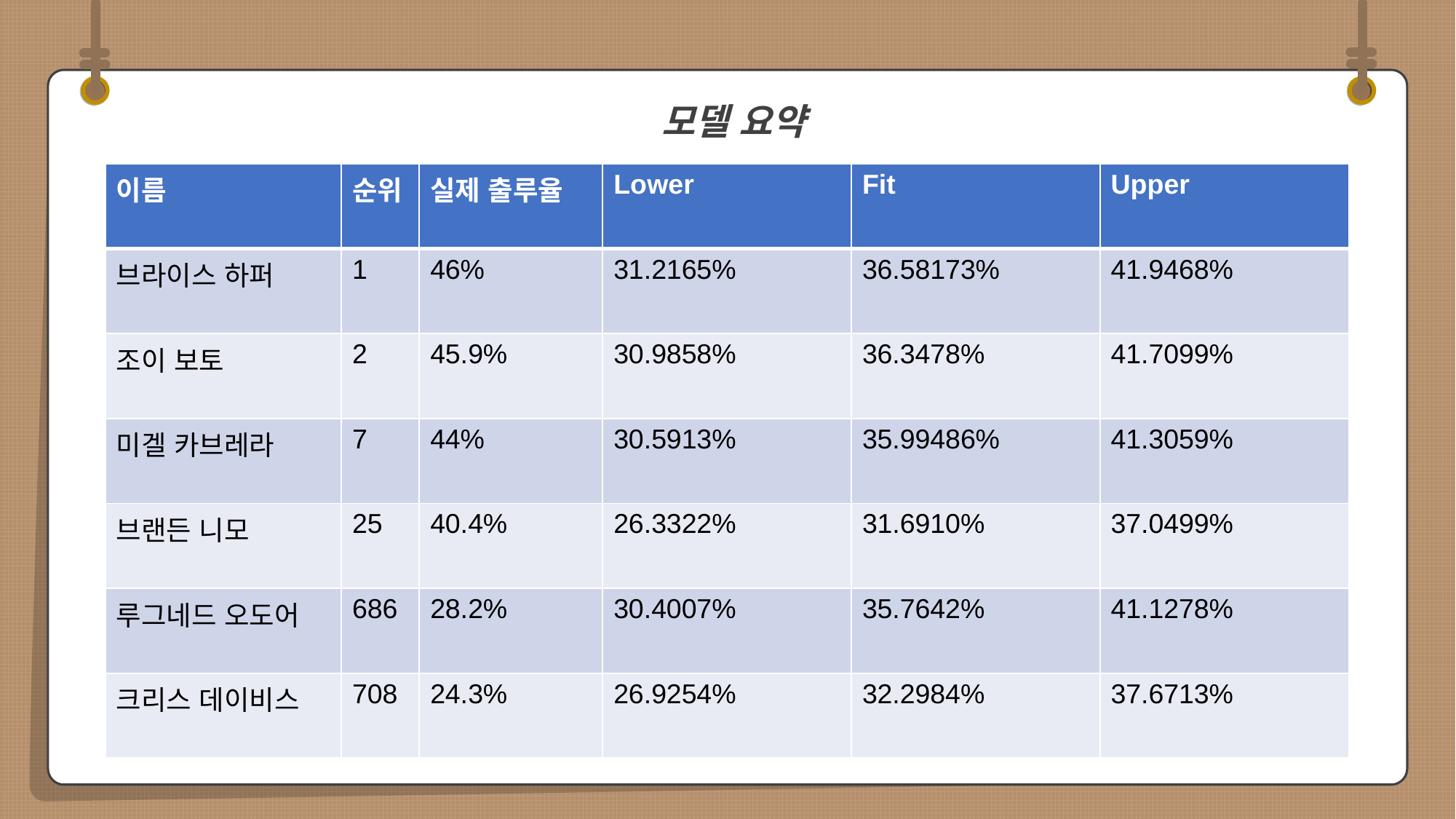

모델 요약

| 이름 | 순위 | 실제 출루율 | Lower | Fit | Upper |
| --- | --- | --- | --- | --- | --- |
| 브라이스 하퍼 | 1 | 46% | 31.2165% | 36.58173% | 41.9468% |
| 조이 보토 | 2 | 45.9% | 30.9858% | 36.3478% | 41.7099% |
| 미겔 카브레라 | 7 | 44% | 30.5913% | 35.99486% | 41.3059% |
| 브랜든 니모 | 25 | 40.4% | 26.3322% | 31.6910% | 37.0499% |
| 루그네드 오도어 | 686 | 28.2% | 30.4007% | 35.7642% | 41.1278% |
| 크리스 데이비스 | 708 | 24.3% | 26.9254% | 32.2984% | 37.6713% |